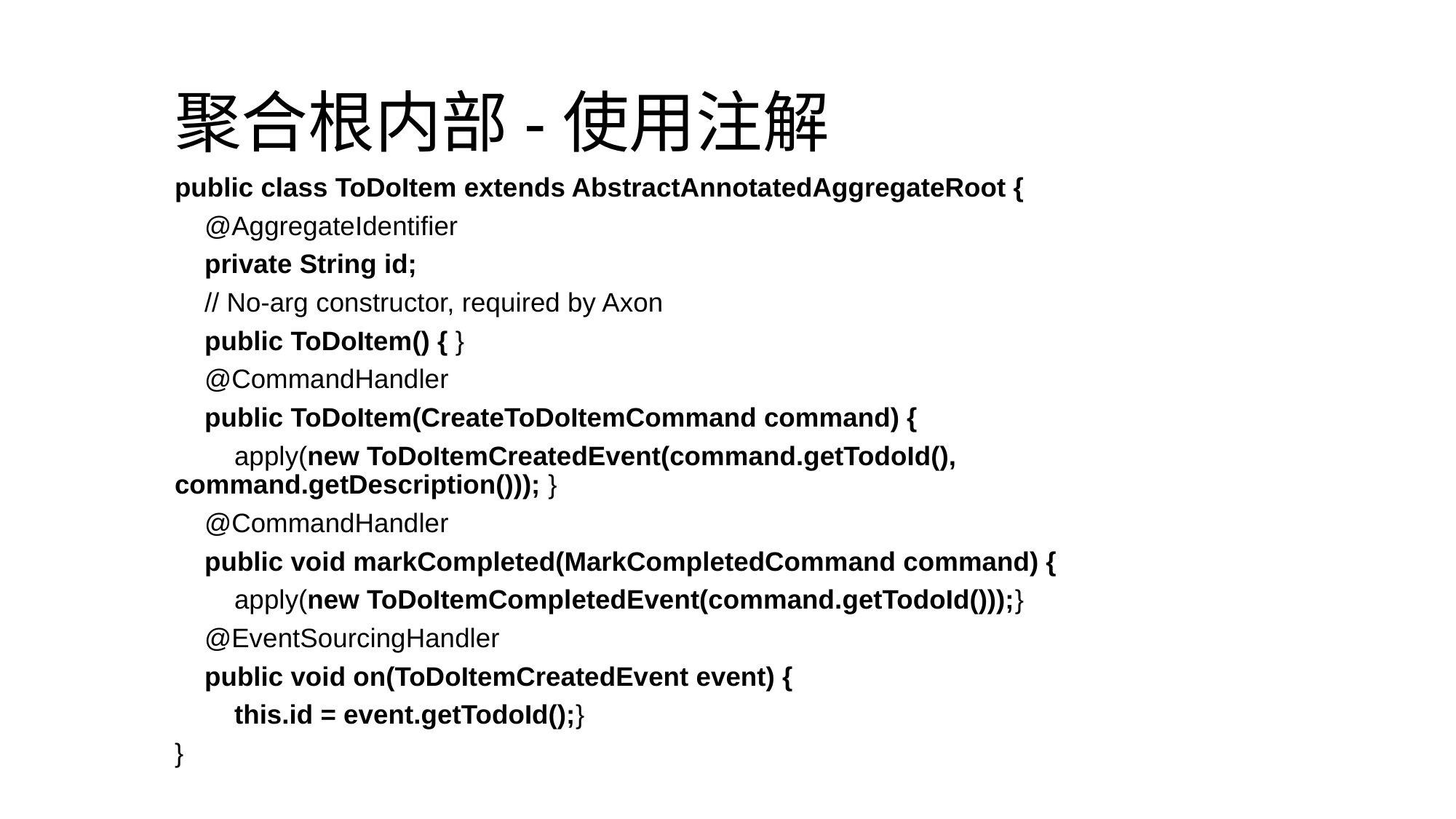

# 聚合根内部-使用注解
public class ToDoItem extends AbstractAnnotatedAggregateRoot {
    @AggregateIdentifier
    private String id;
    // No-arg constructor, required by Axon
    public ToDoItem() { }
    @CommandHandler
    public ToDoItem(CreateToDoItemCommand command) {
        apply(new ToDoItemCreatedEvent(command.getTodoId(), command.getDescription())); }
    @CommandHandler
    public void markCompleted(MarkCompletedCommand command) {
        apply(new ToDoItemCompletedEvent(command.getTodoId()));}
    @EventSourcingHandler
    public void on(ToDoItemCreatedEvent event) {
        this.id = event.getTodoId();}
}